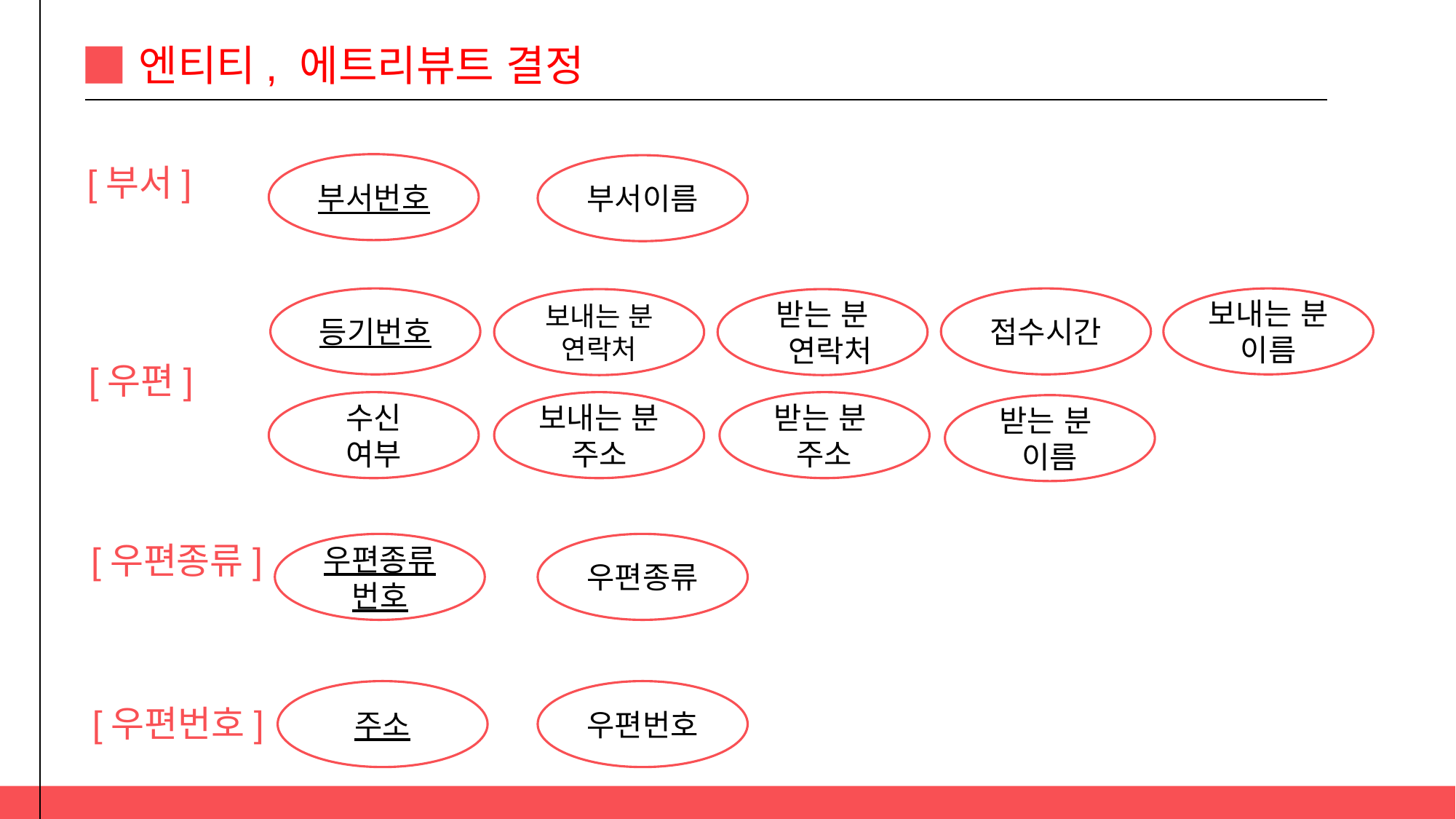

엔티티, 에트리뷰트 결정

부서번호
[부서]

부서이름
등기번호
접수시간
보내는 분 이름
보내는 분 연락처
받는 분
 연락처
[우편]

수신
여부
보내는 분 주소
받는 분
주소
받는 분
이름
[우편종류]

우편종류
번호
우편종류
주소
우편번호
[우편번호]